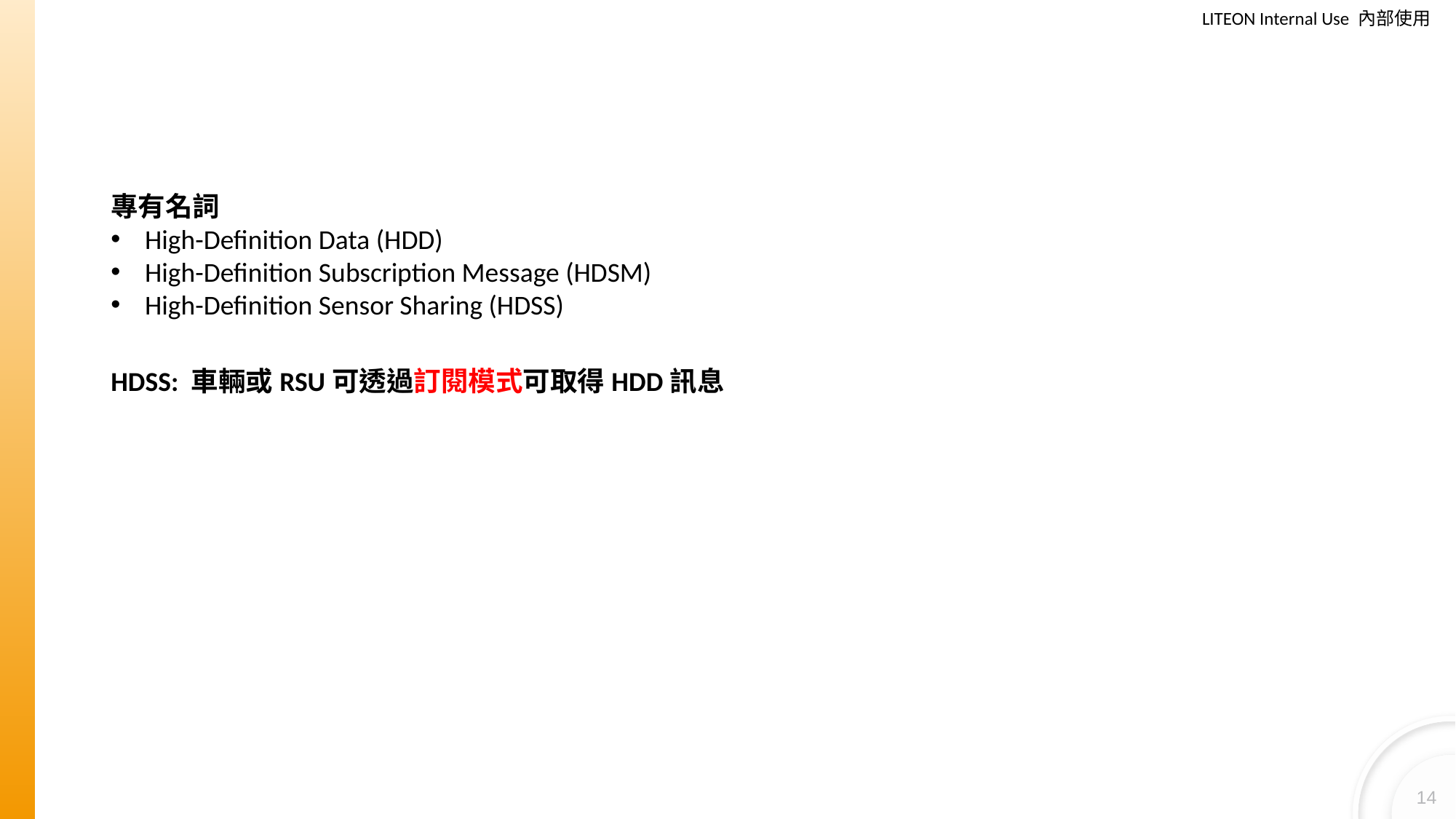

#
專有名詞
High-Definition Data (HDD)
High-Definition Subscription Message (HDSM)
High-Definition Sensor Sharing (HDSS)
HDSS: 車輛或RSU可透過訂閱模式可取得HDD訊息
14